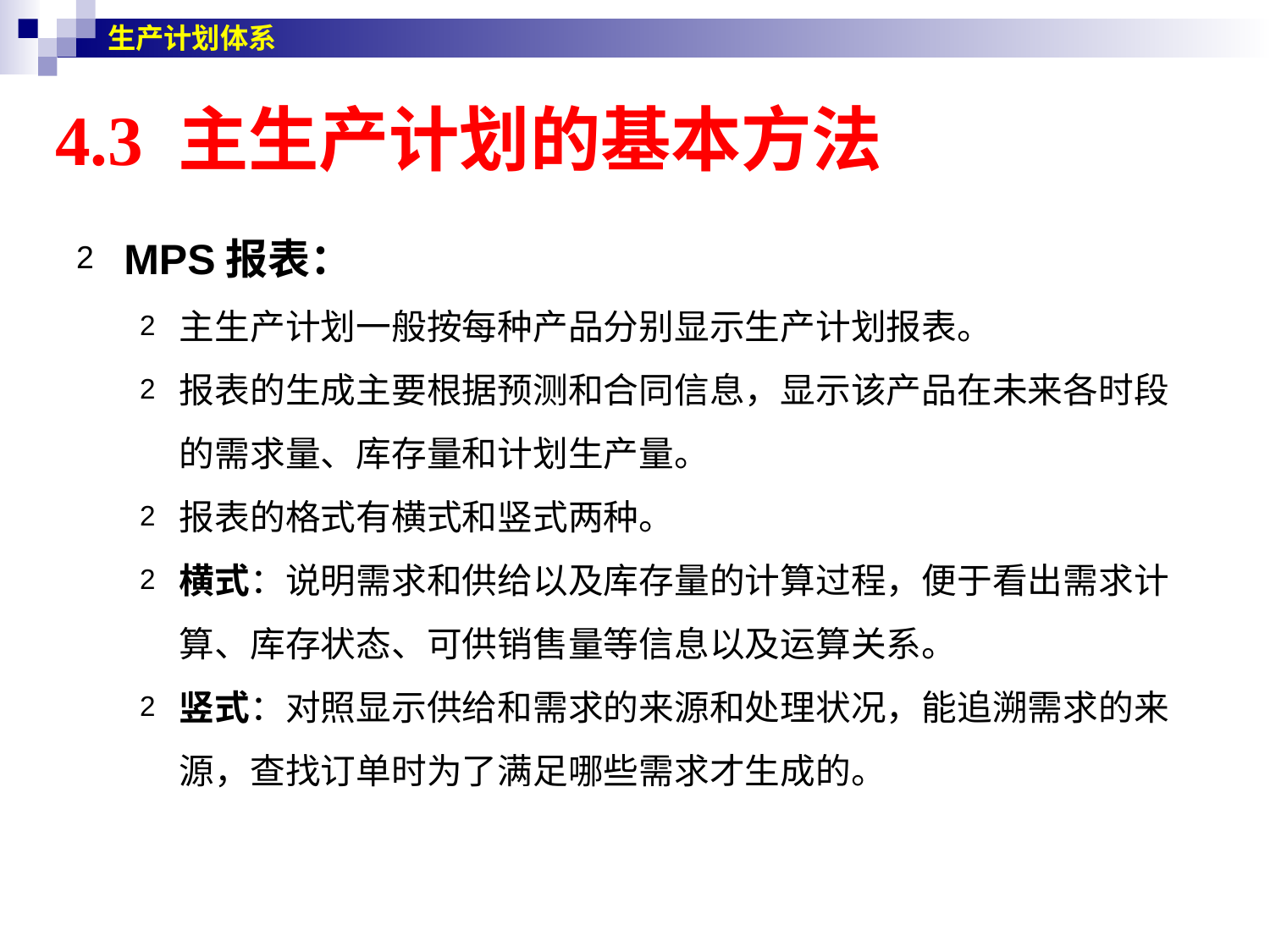

生产计划体系
# 4.3 主生产计划的基本方法
MPS报表：
主生产计划一般按每种产品分别显示生产计划报表。
报表的生成主要根据预测和合同信息，显示该产品在未来各时段的需求量、库存量和计划生产量。
报表的格式有横式和竖式两种。
横式：说明需求和供给以及库存量的计算过程，便于看出需求计算、库存状态、可供销售量等信息以及运算关系。
竖式：对照显示供给和需求的来源和处理状况，能追溯需求的来源，查找订单时为了满足哪些需求才生成的。